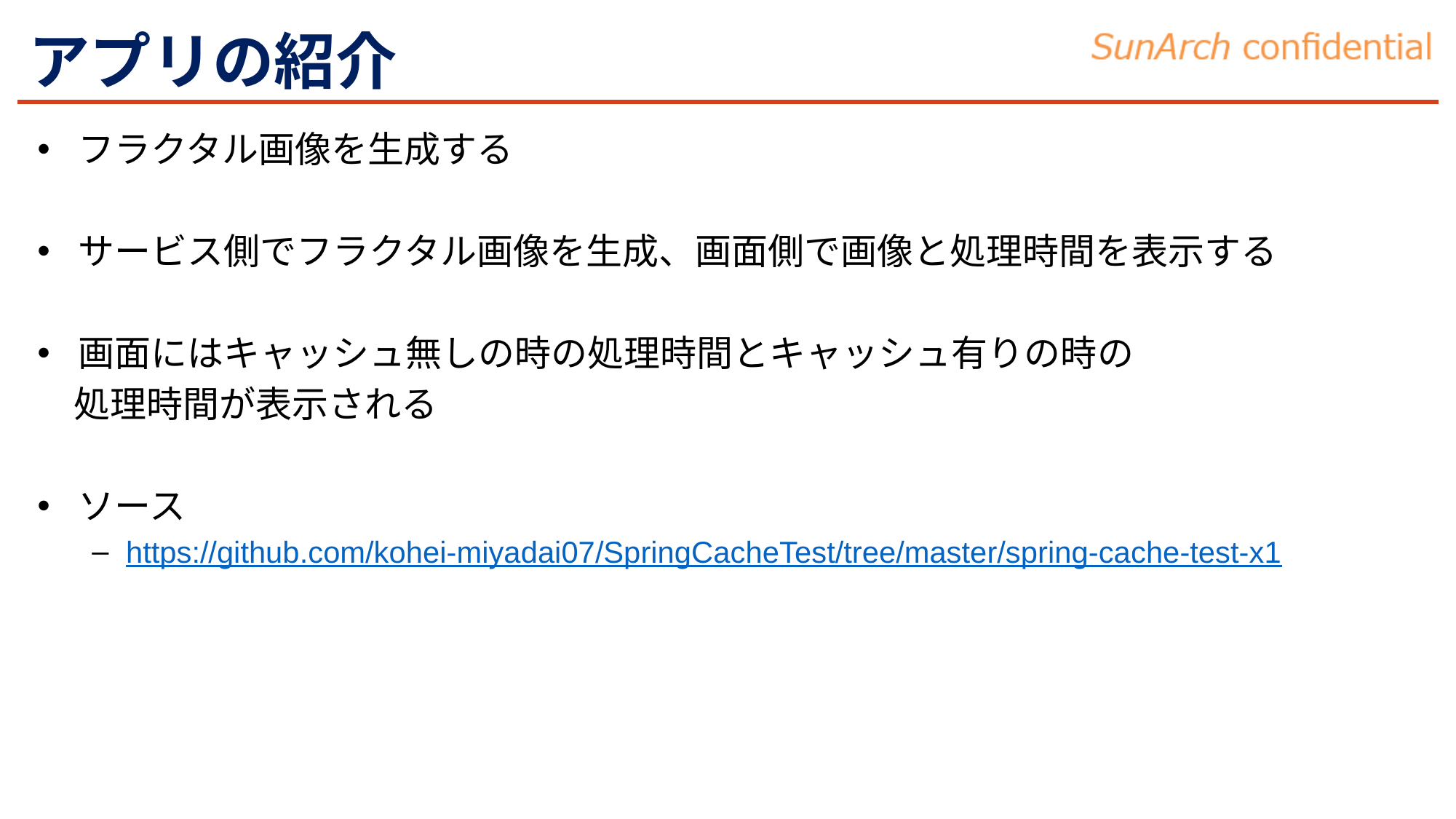

# アプリの紹介
フラクタル画像を生成する

サービス側でフラクタル画像を生成、画面側で画像と処理時間を表示する

画面にはキャッシュ無しの時の処理時間とキャッシュ有りの時の
　処理時間が表示される

ソース
https://github.com/kohei-miyadai07/SpringCacheTest/tree/master/spring-cache-test-x1